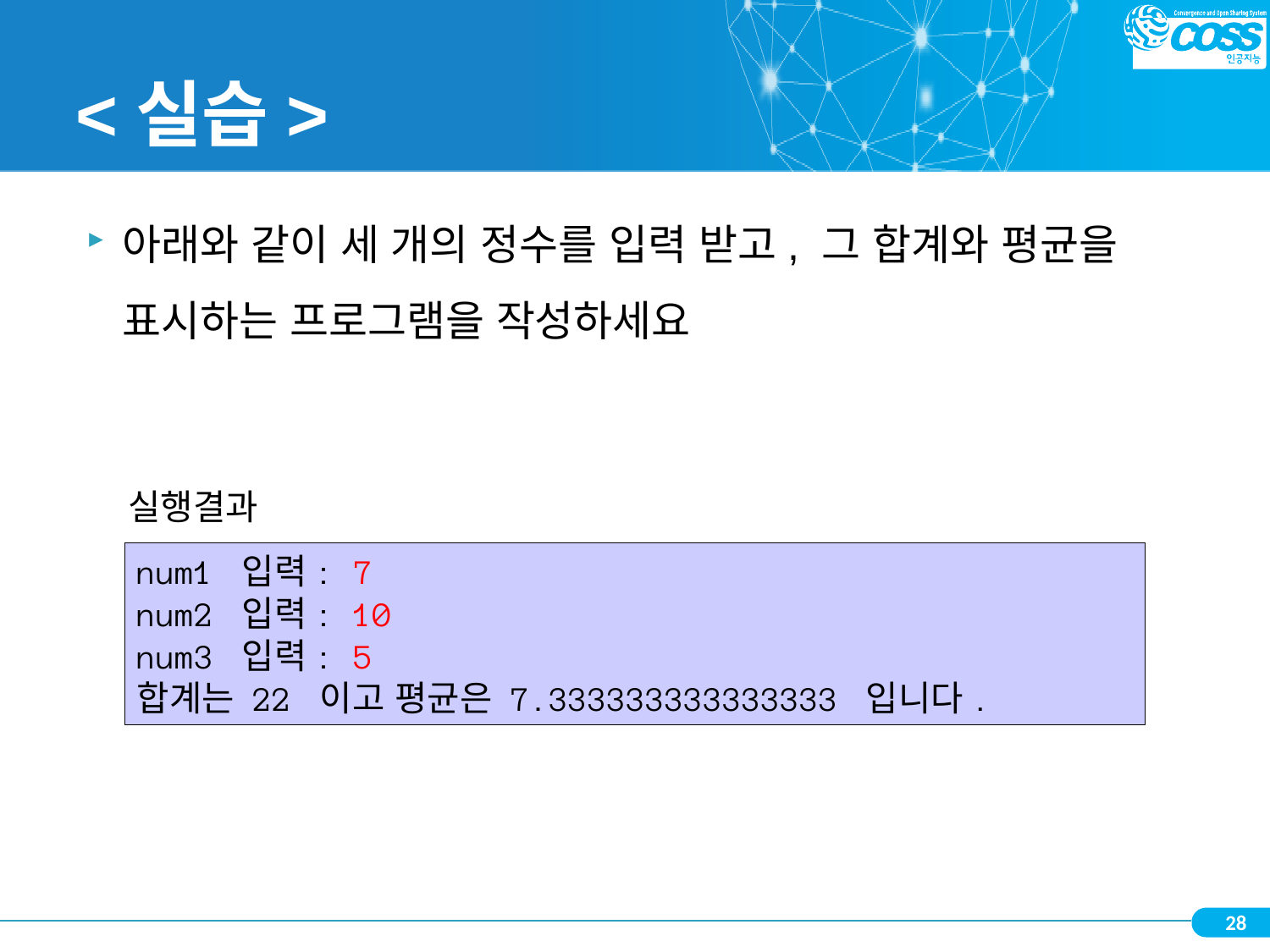

# <실습>
아래와 같이 세 개의 정수를 입력 받고, 그 합계와 평균을 표시하는 프로그램을 작성하세요
실행결과
num1 입력: 7
num2 입력: 10
num3 입력: 5
합계는 22 이고 평균은 7.333333333333333 입니다.